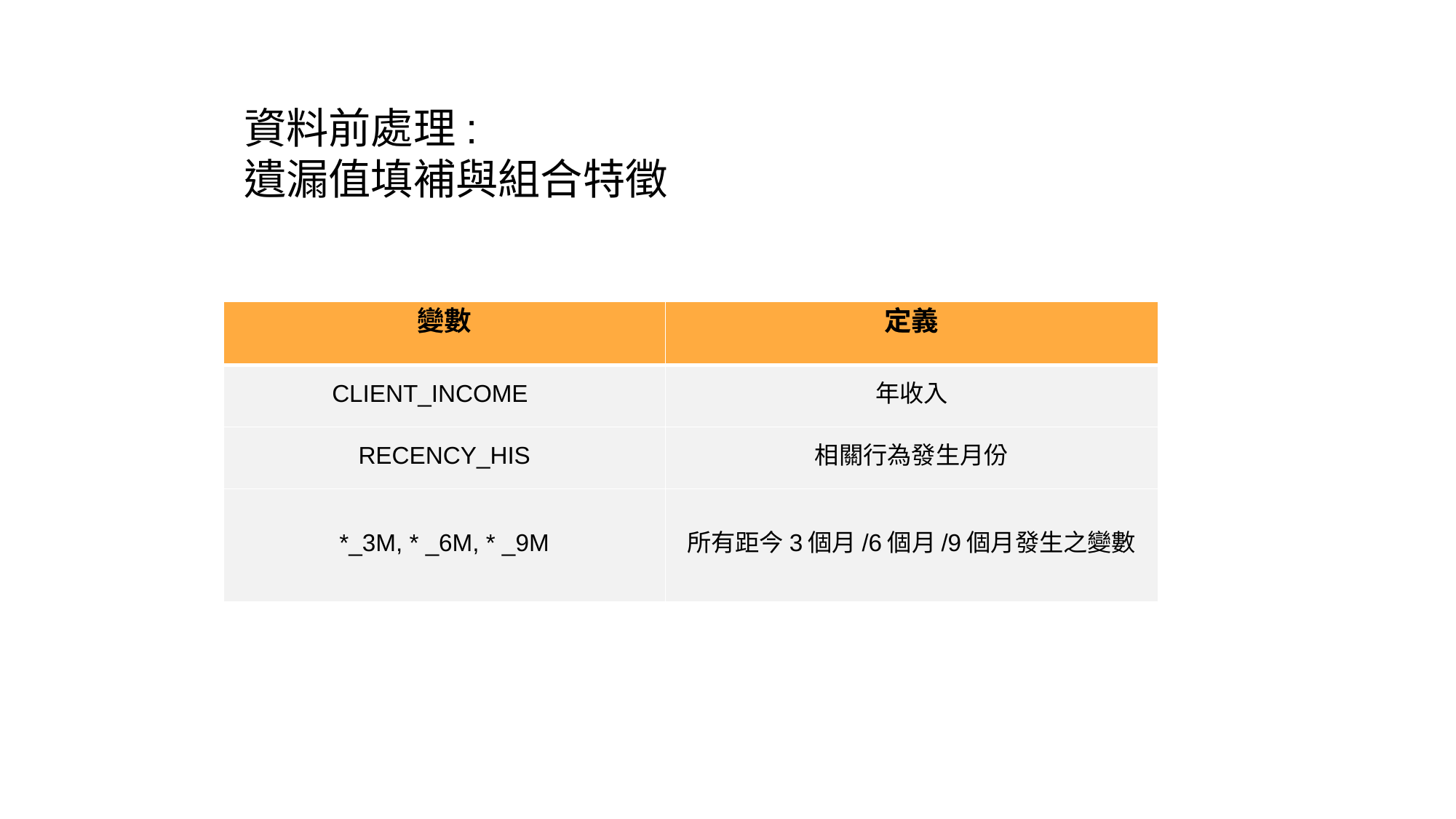

資料前處理:
遺漏值填補與組合特徵
| 變數 | 定義 |
| --- | --- |
| CLIENT\_INCOME | 年收入 |
| RECENCY\_HIS | 相關行為發生月份 |
| \*\_3M, \* \_6M, \* \_9M | 所有距今3個月/6個月/9個月發生之變數 |